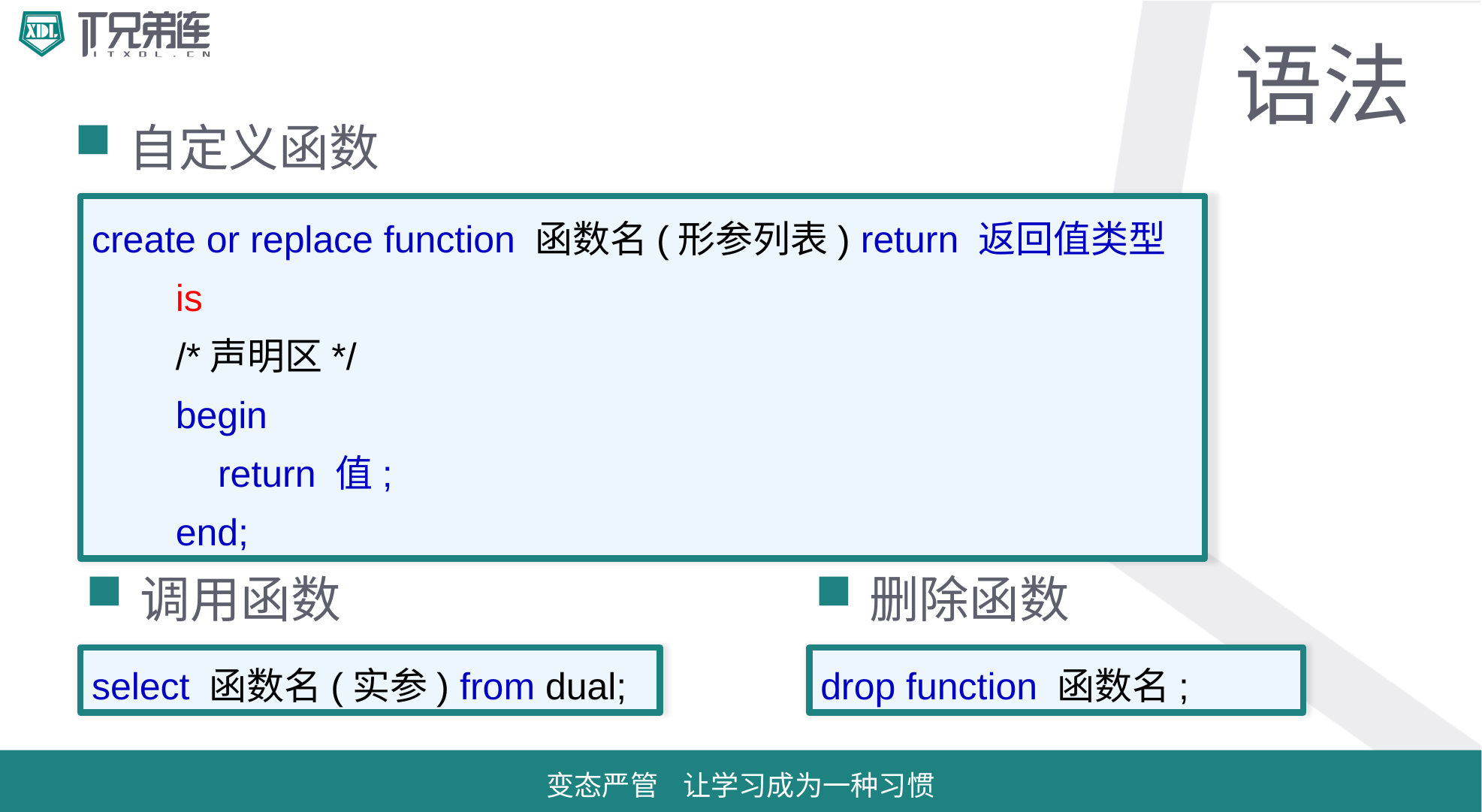

# 语法
自定义函数
create or replace function 函数名(形参列表) return 返回值类型
        is
        /*声明区*/
        begin
            return 值;
        end;
调用函数
删除函数
select 函数名(实参) from dual;
drop function 函数名;